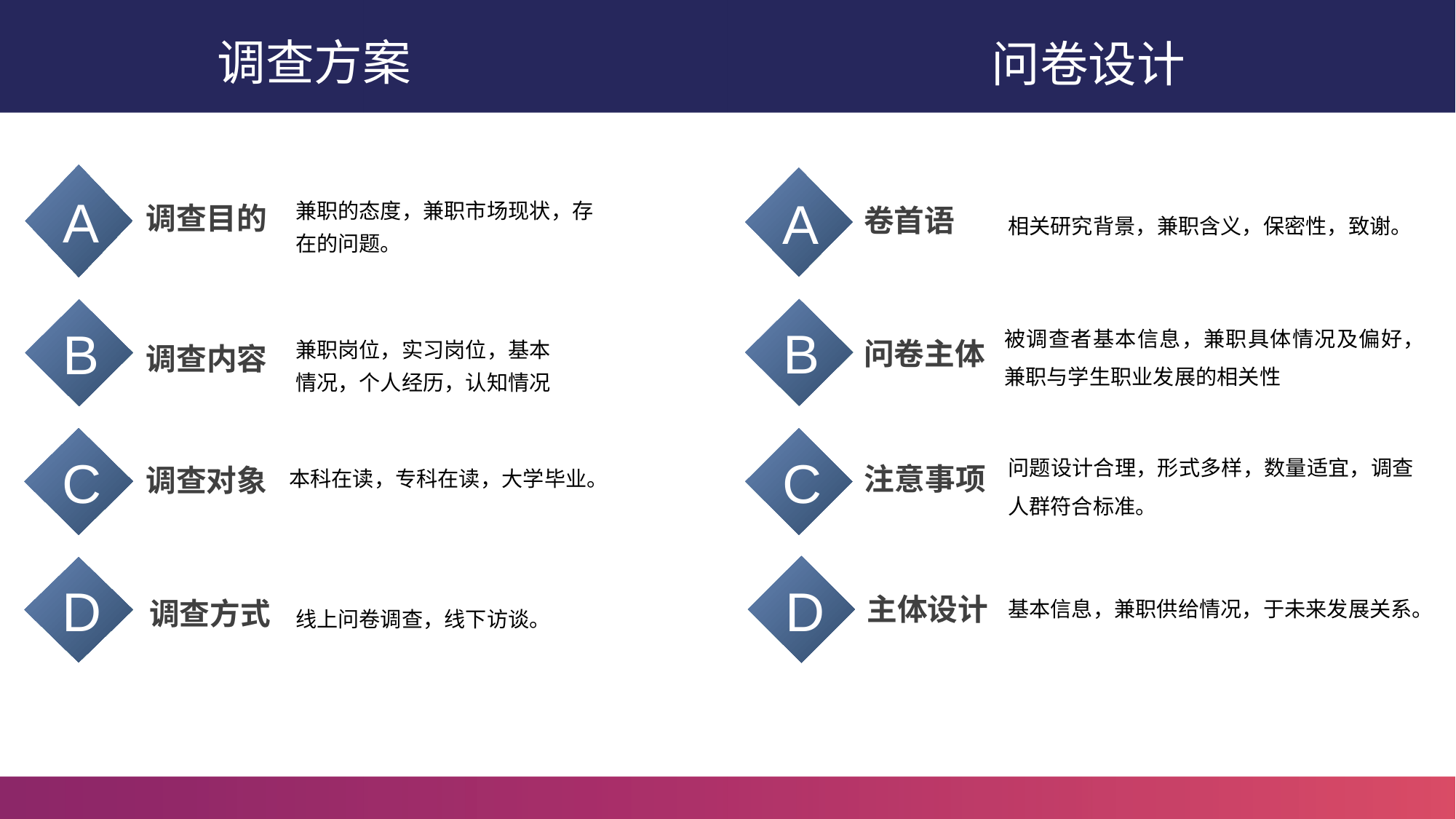

调查方案
问卷设计
A
兼职的态度，兼职市场现状，存在的问题。
调查目的
A
相关研究背景，兼职含义，保密性，致谢。
卷首语
B
被调查者基本信息，兼职具体情况及偏好，兼职与学生职业发展的相关性
问卷主体
B
调查内容
兼职岗位，实习岗位，基本情况，个人经历，认知情况
C
调查对象
本科在读，专科在读，大学毕业。
C
问题设计合理，形式多样，数量适宜，调查人群符合标准。
注意事项
D
主体设计
D
调查方式
线上问卷调查，线下访谈。
基本信息，兼职供给情况，于未来发展关系。